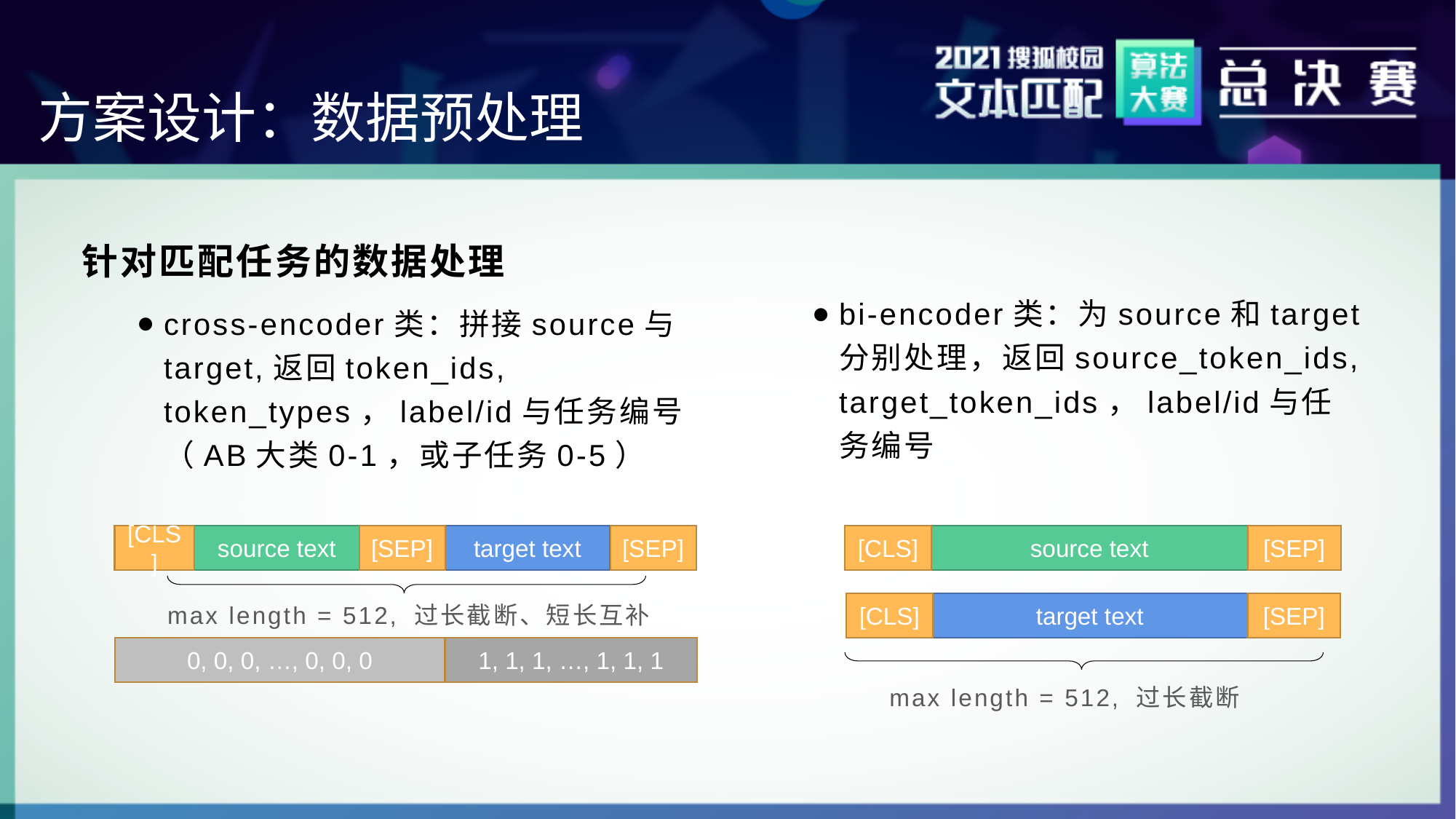

方案设计：数据预处理
针对匹配任务的数据处理
cross-encoder类：拼接source与target,返回token_ids, token_types，label/id与任务编号（AB大类0-1，或子任务0-5）

bi-encoder类：为source和target分别处理，返回source_token_ids, target_token_ids，label/id与任务编号

[CLS]
source text
[SEP]
target text
[SEP]
[CLS]
source text
[SEP]
[CLS]
target text
[SEP]
max length = 512, 过长截断、短长互补
0, 0, 0, …, 0, 0, 0
1, 1, 1, …, 1, 1, 1
max length = 512, 过长截断